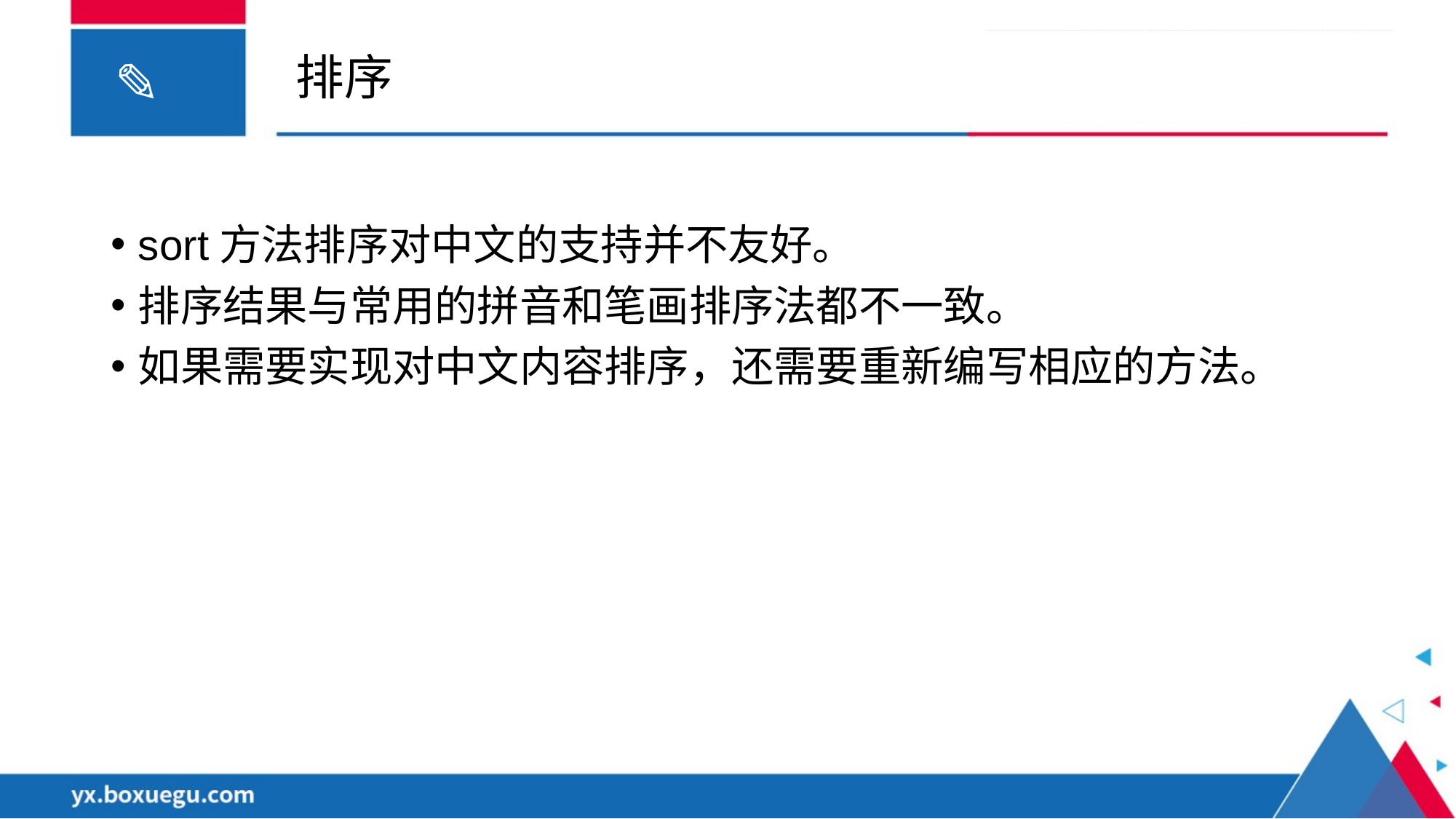

# 排序
sort方法排序对中文的支持并不友好。
排序结果与常用的拼音和笔画排序法都不一致。
如果需要实现对中文内容排序，还需要重新编写相应的方法。